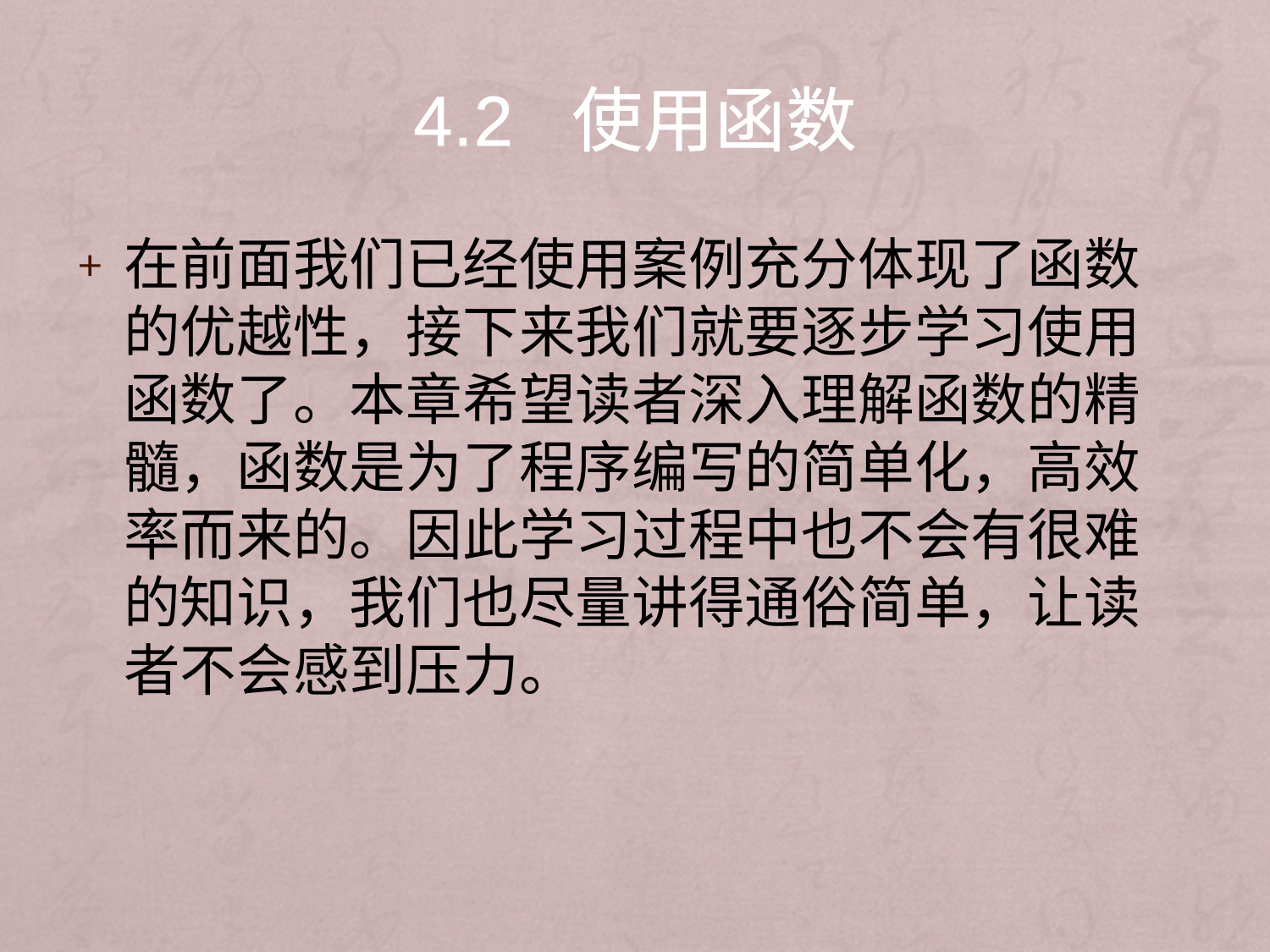

# 4.2  使用函数
在前面我们已经使用案例充分体现了函数的优越性，接下来我们就要逐步学习使用函数了。本章希望读者深入理解函数的精髓，函数是为了程序编写的简单化，高效率而来的。因此学习过程中也不会有很难的知识，我们也尽量讲得通俗简单，让读者不会感到压力。